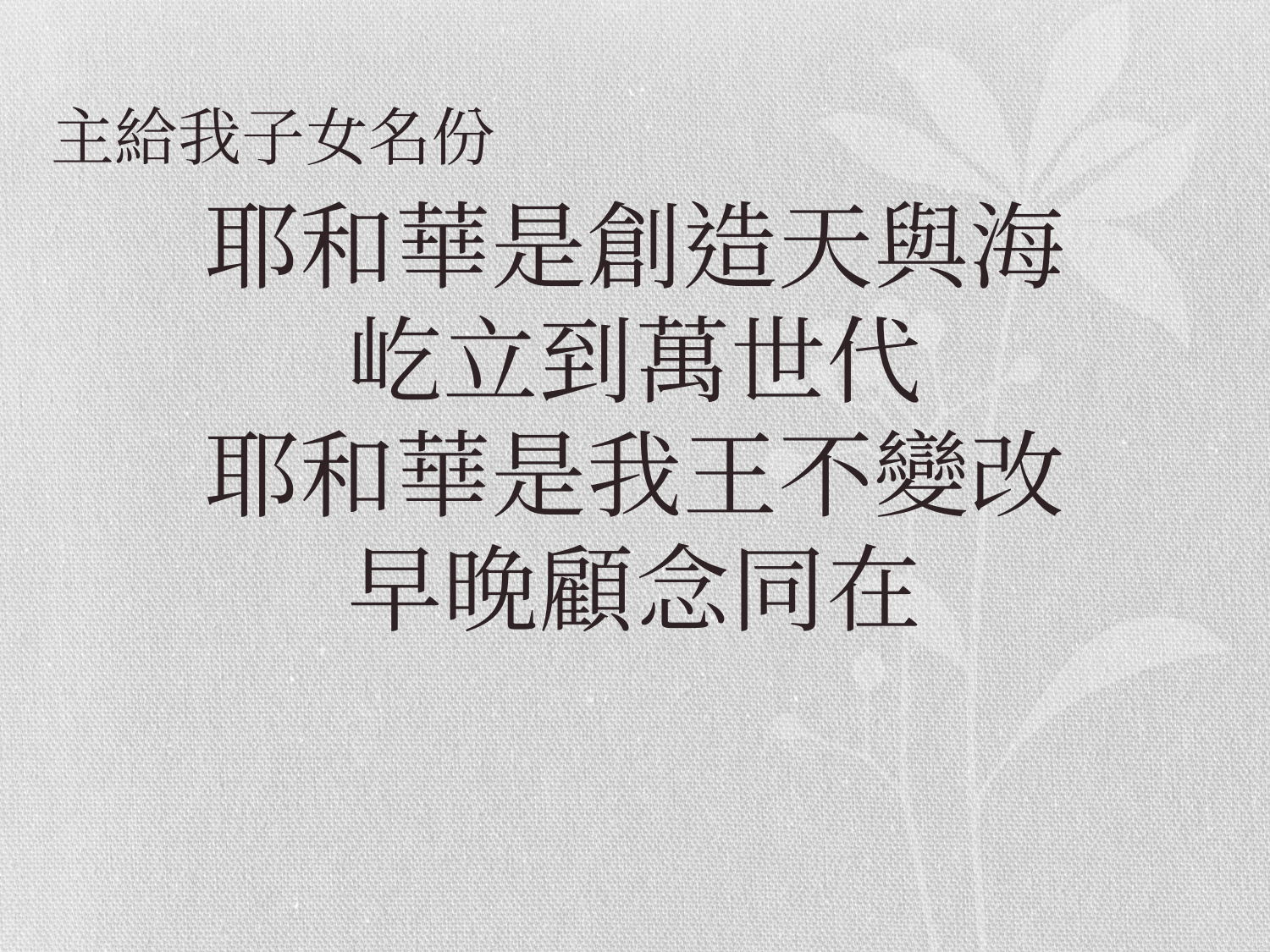

# 主給我子女名份
耶和華是創造天與海
屹立到萬世代
耶和華是我王不變改
早晚顧念同在